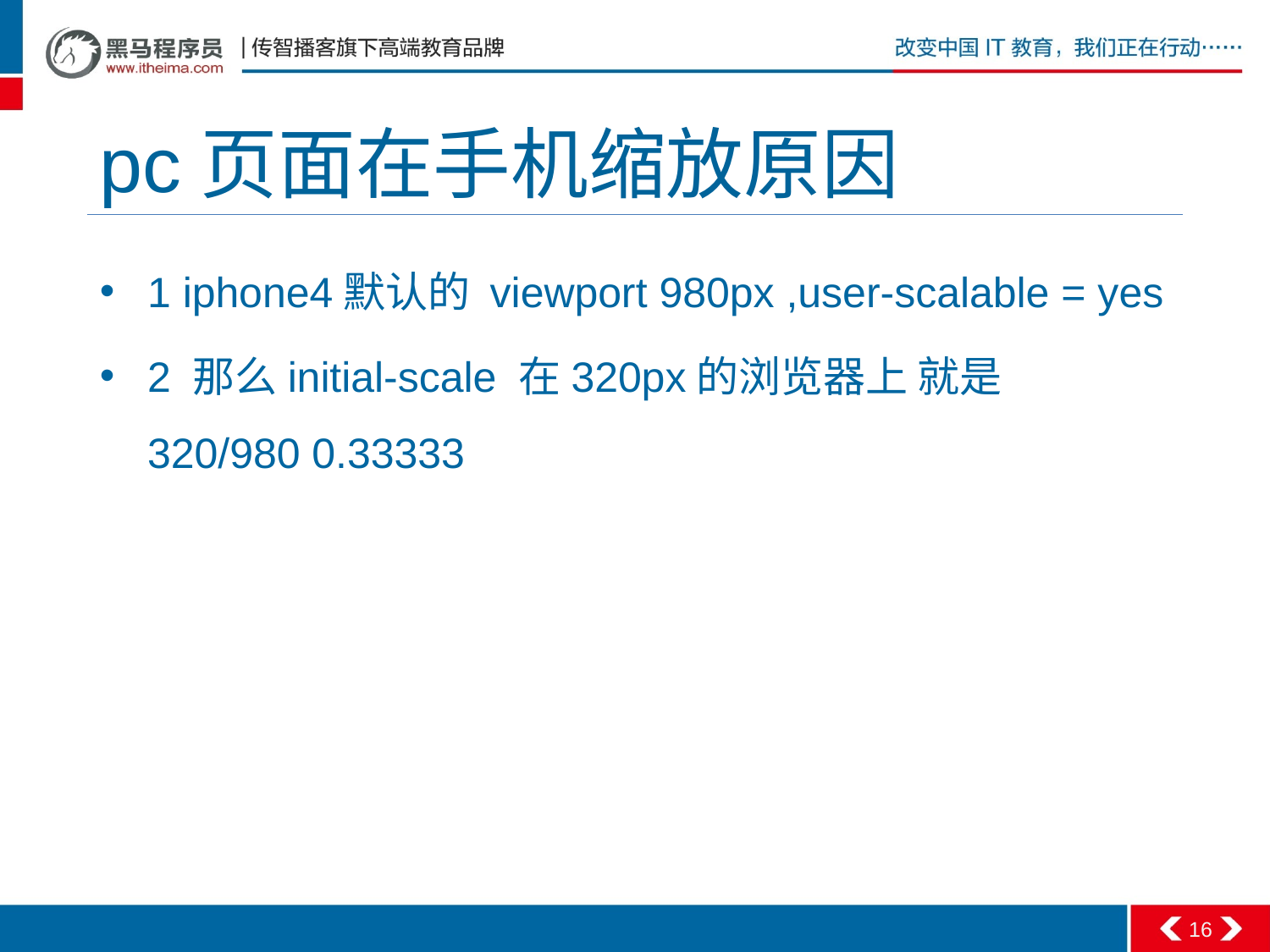

# pc页面在手机缩放原因
1 iphone4默认的 viewport 980px ,user-scalable = yes
2 那么initial-scale 在320px的浏览器上 就是 320/980 0.33333

16